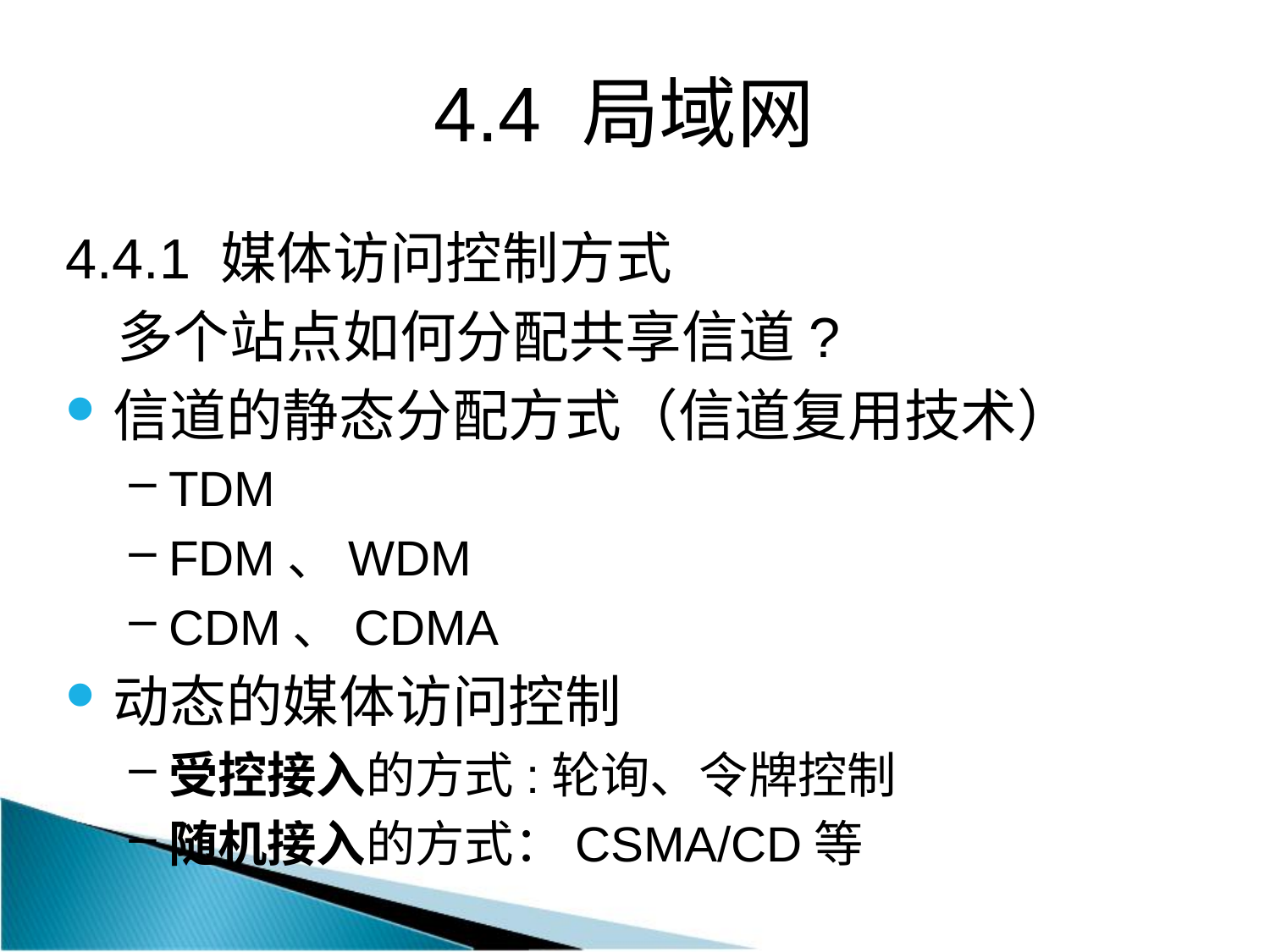

4.4 局域网
4.4.1 媒体访问控制方式
   多个站点如何分配共享信道?
信道的静态分配方式（信道复用技术）
TDM
FDM、WDM
CDM、CDMA
动态的媒体访问控制
受控接入的方式:轮询、令牌控制
随机接入的方式：CSMA/CD等